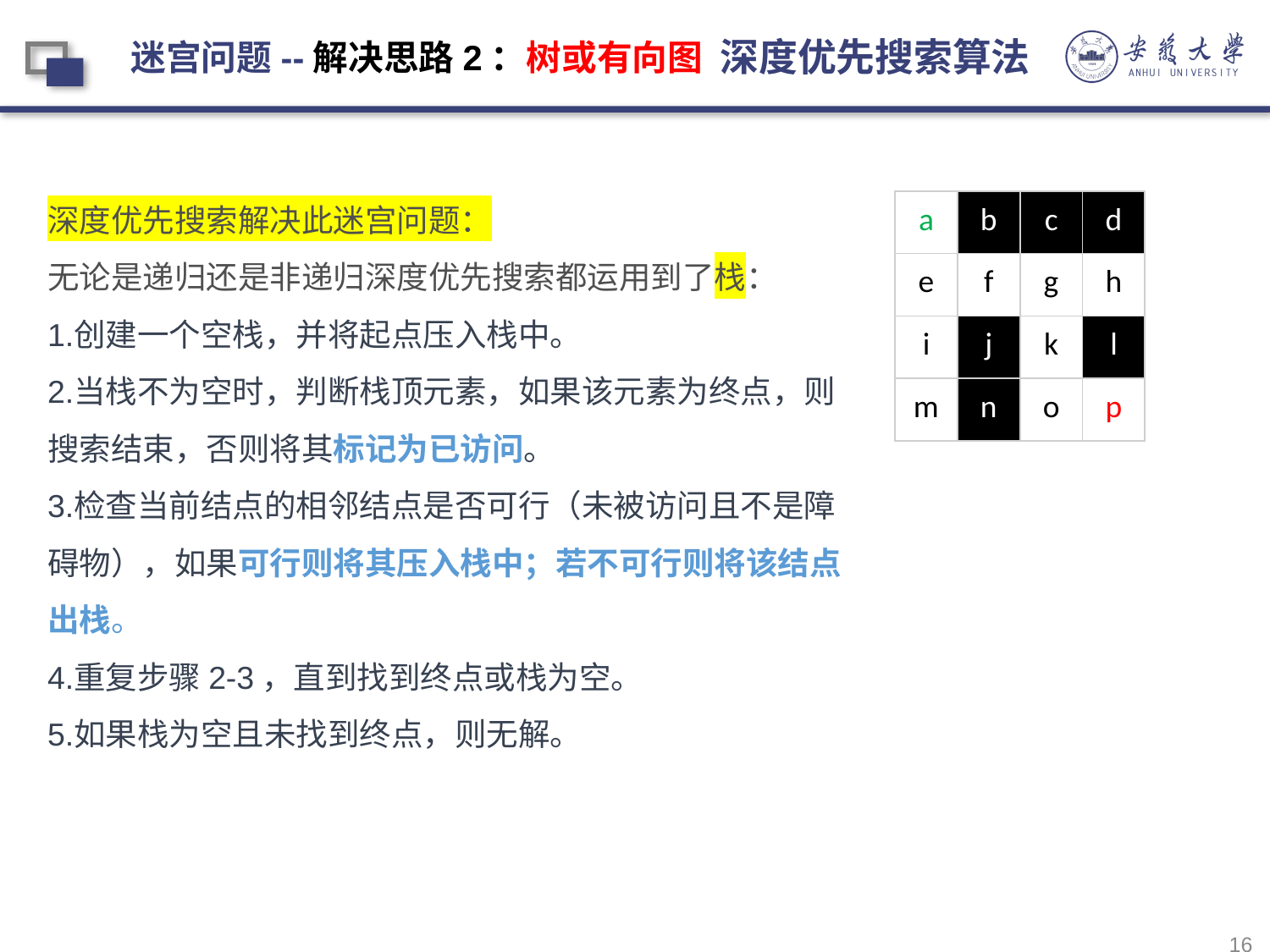

深度优先搜索算法
迷宫问题--解决思路2：树或有向图
深度优先搜索解决此迷宫问题：
无论是递归还是非递归深度优先搜索都运用到了栈：
创建一个空栈，并将起点压入栈中。
当栈不为空时，判断栈顶元素，如果该元素为终点，则搜索结束，否则将其标记为已访问。
检查当前结点的相邻结点是否可行（未被访问且不是障碍物），如果可行则将其压入栈中；若不可行则将该结点出栈。
重复步骤2-3，直到找到终点或栈为空。
如果栈为空且未找到终点，则无解。
| a | b | c | d |
| --- | --- | --- | --- |
| e | f | g | h |
| i | j | k | l |
| m | n | o | p |
E
16